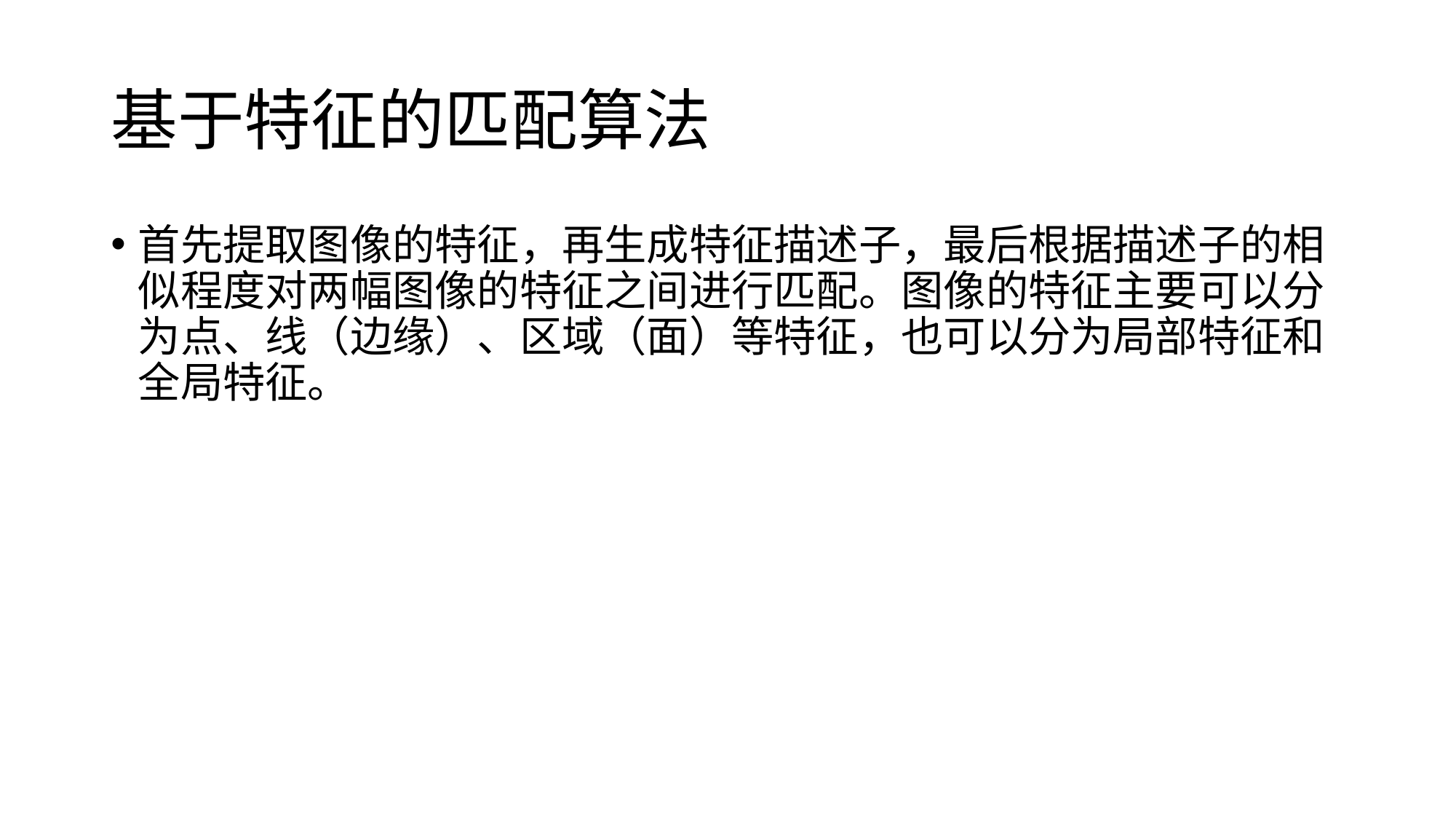

# 基于特征的匹配算法
首先提取图像的特征，再生成特征描述子，最后根据描述子的相似程度对两幅图像的特征之间进行匹配。图像的特征主要可以分为点、线（边缘）、区域（面）等特征，也可以分为局部特征和全局特征。